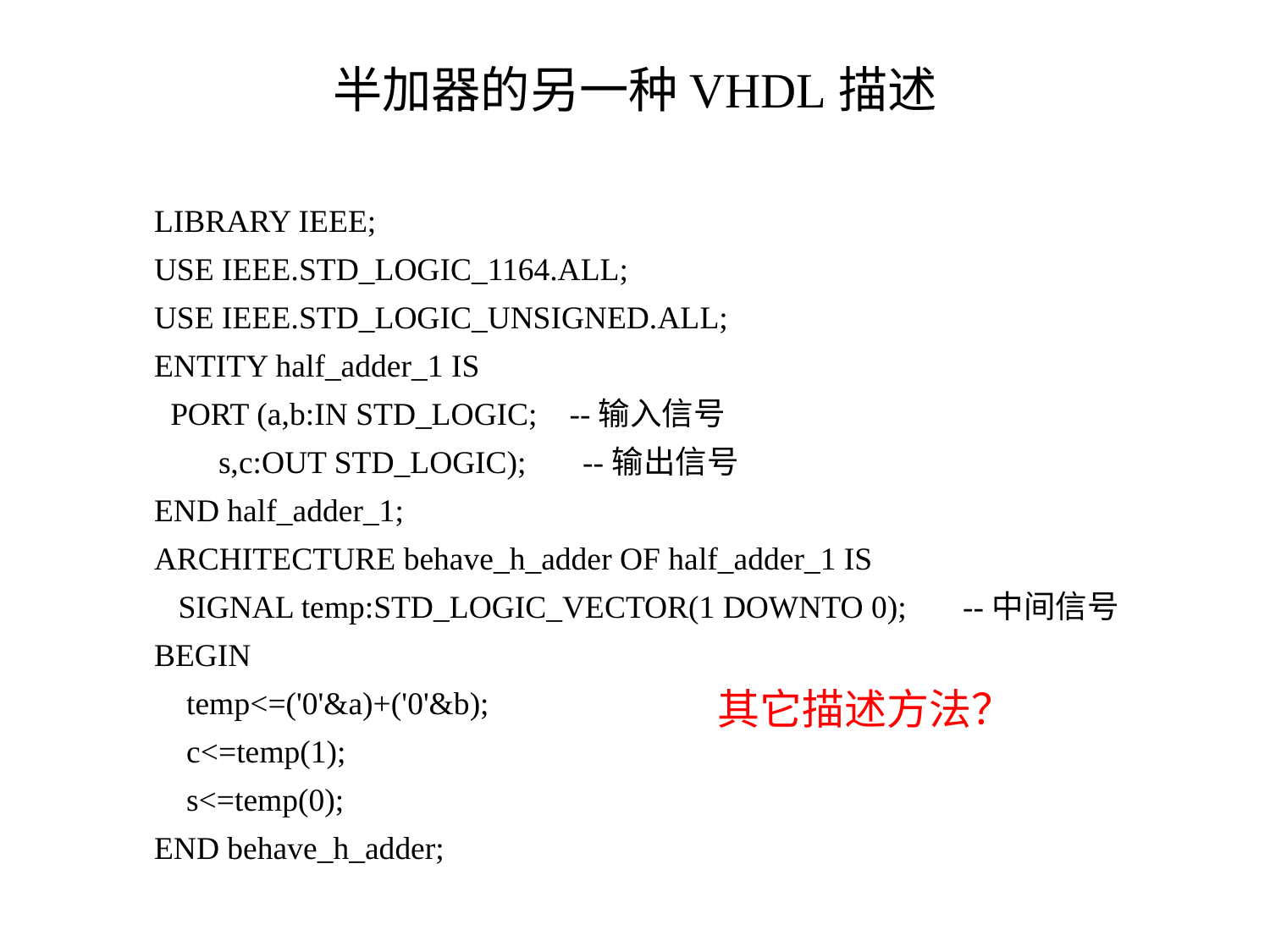

# 半加器的另一种VHDL描述
LIBRARY IEEE;
USE IEEE.STD_LOGIC_1164.ALL;
USE IEEE.STD_LOGIC_UNSIGNED.ALL;
ENTITY half_adder_1 IS
  PORT (a,b:IN STD_LOGIC;    --输入信号
        s,c:OUT STD_LOGIC);       --输出信号
END half_adder_1;
ARCHITECTURE behave_h_adder OF half_adder_1 IS
   SIGNAL temp:STD_LOGIC_VECTOR(1 DOWNTO 0);       --中间信号
BEGIN
    temp<=('0'&a)+('0'&b);
    c<=temp(1);
    s<=temp(0);
END behave_h_adder;
其它描述方法？